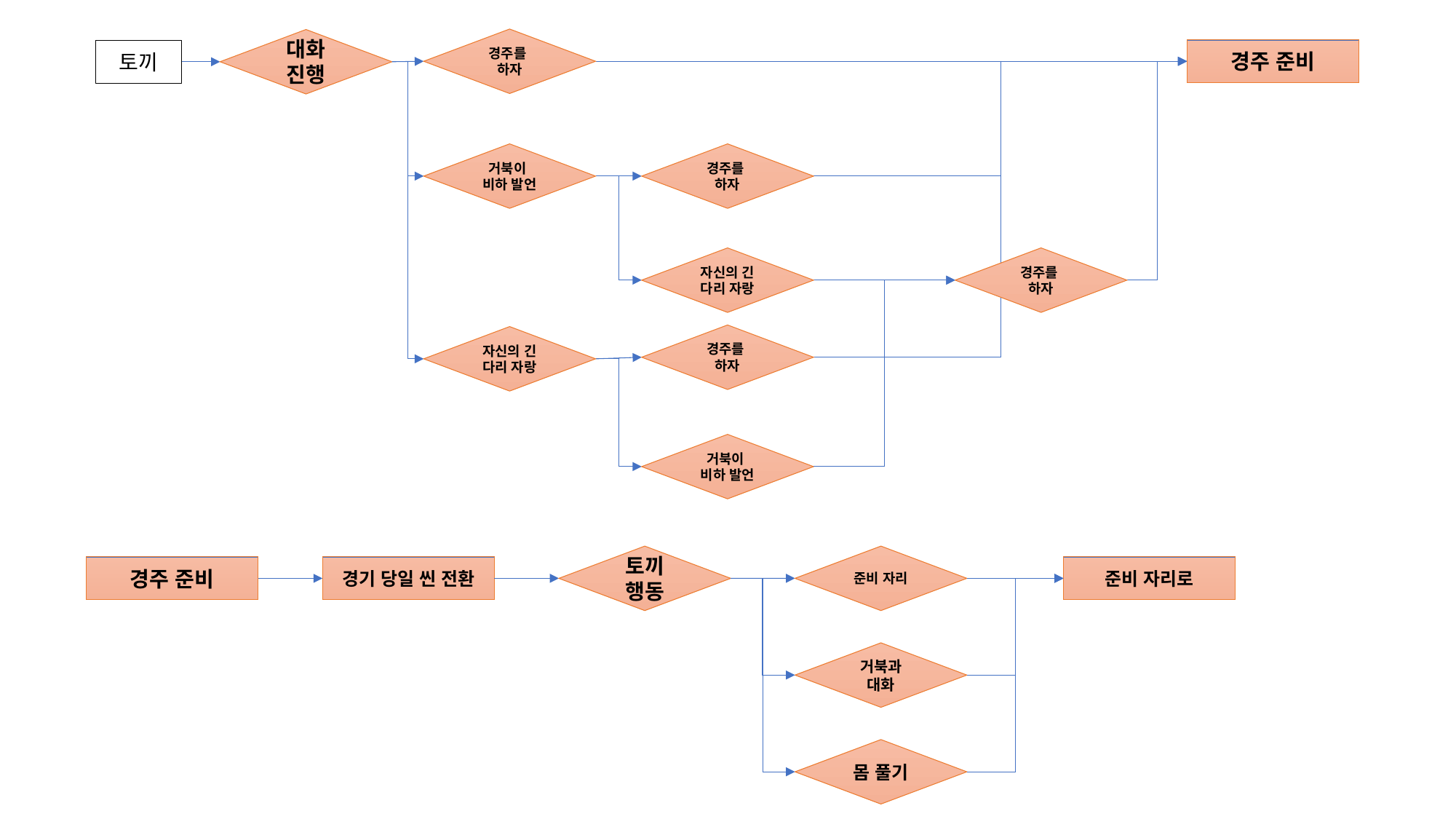

경주를
하자
대화 진행
경주 준비
토끼
거북이
비하 발언
경주를
하자
자신의 긴 다리 자랑
경주를
하자
경주를
하자
자신의 긴 다리 자랑
거북이
비하 발언
토끼
행동
준비 자리
경주 준비
경기 당일 씬 전환
준비 자리로
거북과 대화
몸 풀기